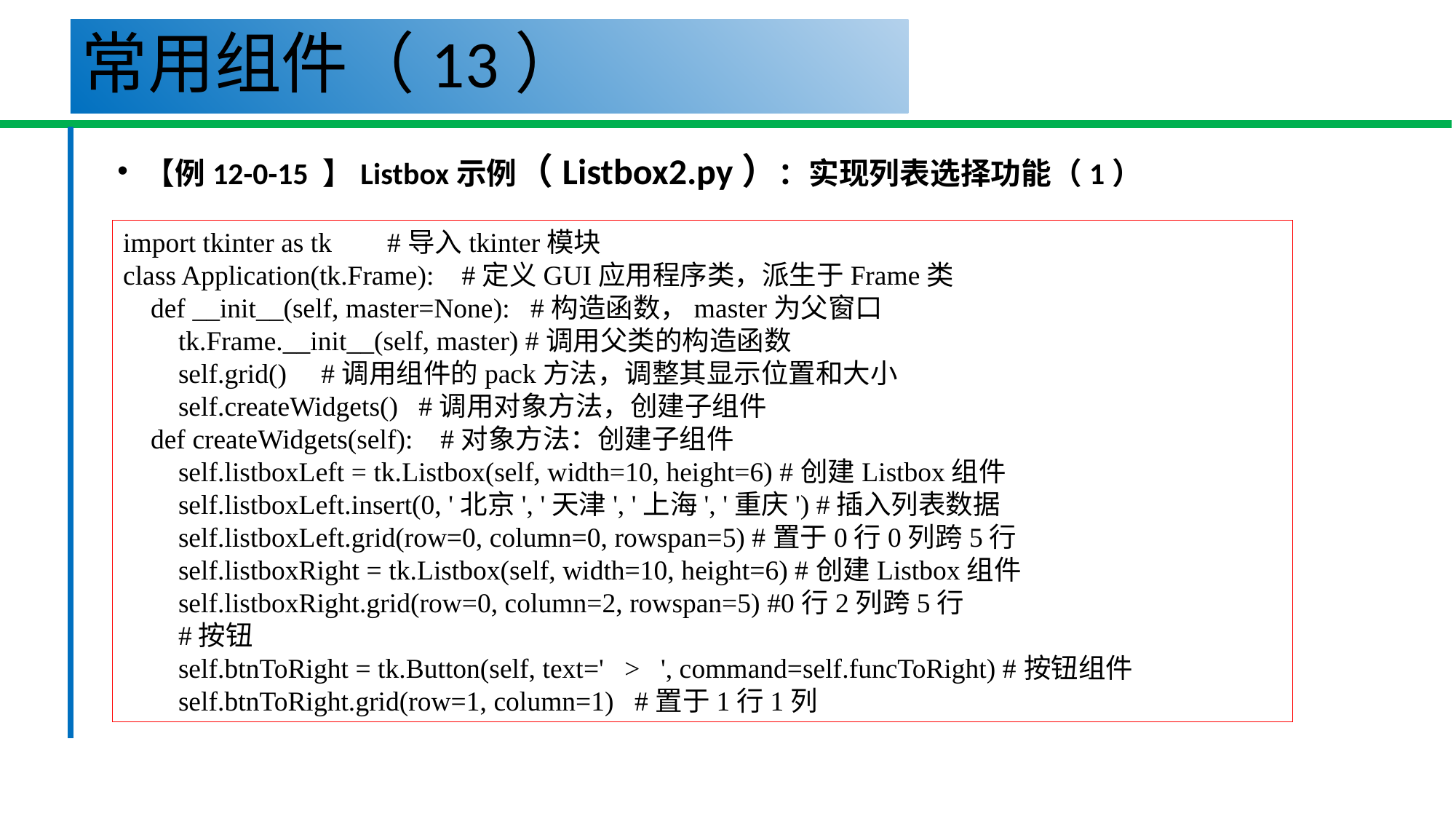

# 常用组件（13）
【例12-0-15 】Listbox示例（Listbox2.py）：实现列表选择功能（1）
import tkinter as tk        #导入tkinter模块
class Application(tk.Frame):    #定义GUI应用程序类，派生于Frame类
    def __init__(self, master=None):   #构造函数，master为父窗口
        tk.Frame.__init__(self, master) #调用父类的构造函数
        self.grid()     #调用组件的pack方法，调整其显示位置和大小
        self.createWidgets()   #调用对象方法，创建子组件
    def createWidgets(self):    #对象方法：创建子组件
        self.listboxLeft = tk.Listbox(self, width=10, height=6) #创建Listbox组件
        self.listboxLeft.insert(0, '北京', '天津', '上海', '重庆') #插入列表数据
        self.listboxLeft.grid(row=0, column=0, rowspan=5) #置于0行0列跨5行
        self.listboxRight = tk.Listbox(self, width=10, height=6) #创建Listbox组件
        self.listboxRight.grid(row=0, column=2, rowspan=5) #0行2列跨5行
        #按钮
        self.btnToRight = tk.Button(self, text='   >   ', command=self.funcToRight) #按钮组件
        self.btnToRight.grid(row=1, column=1)   #置于1行1列